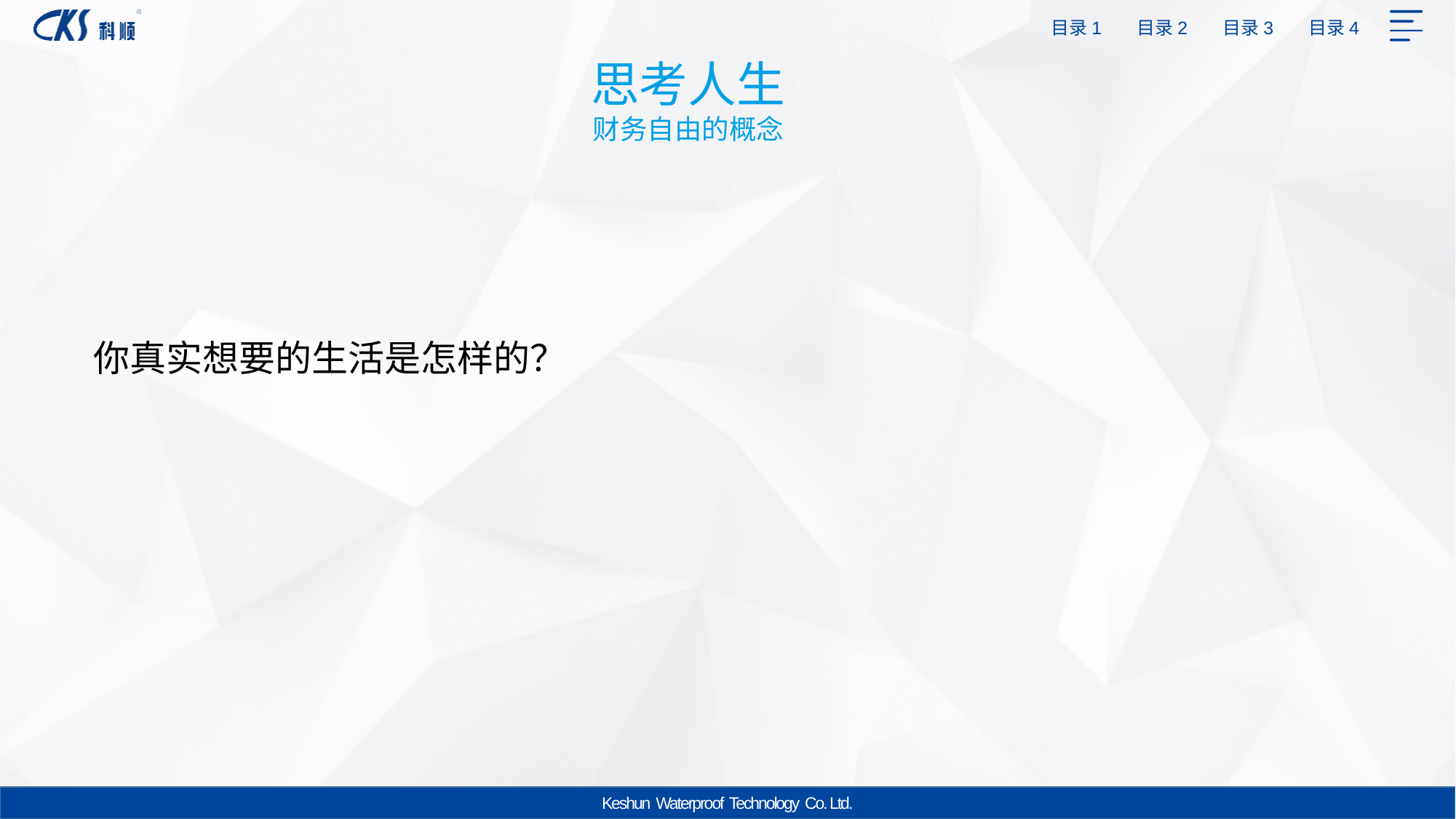

思考人生
财务自由的概念
你真实想要的生活是怎样的？

Keshun  Waterproof  Technology  Co. Ltd.